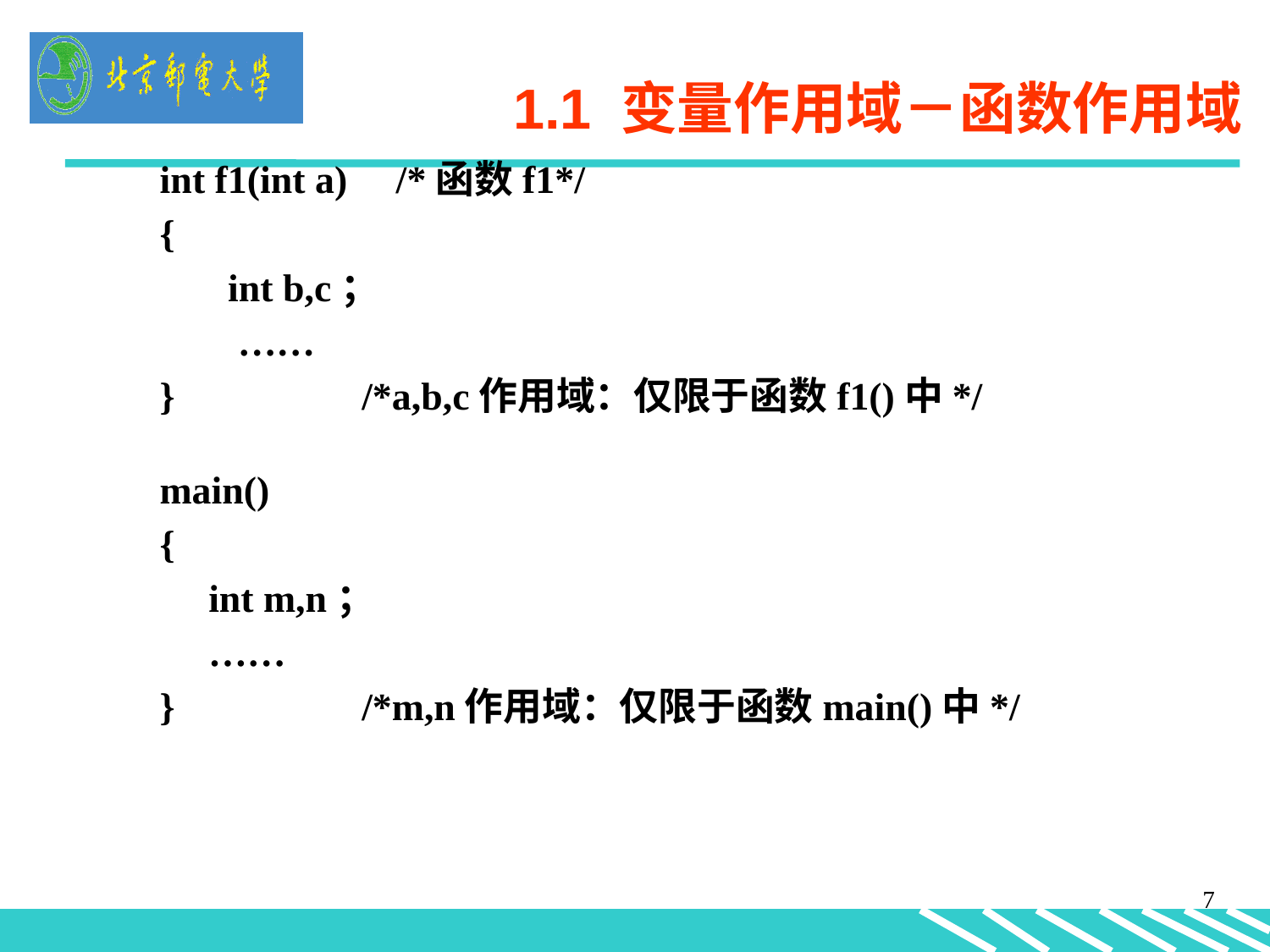

# 1.1 变量作用域－函数作用域
int f1(int a)     /*函数f1*/
{
       int b,c；
        ……
}		/*a,b,c作用域：仅限于函数f1()中*/

main()
{
     int m,n；
     ……
}		/*m,n作用域：仅限于函数main()中*/

7